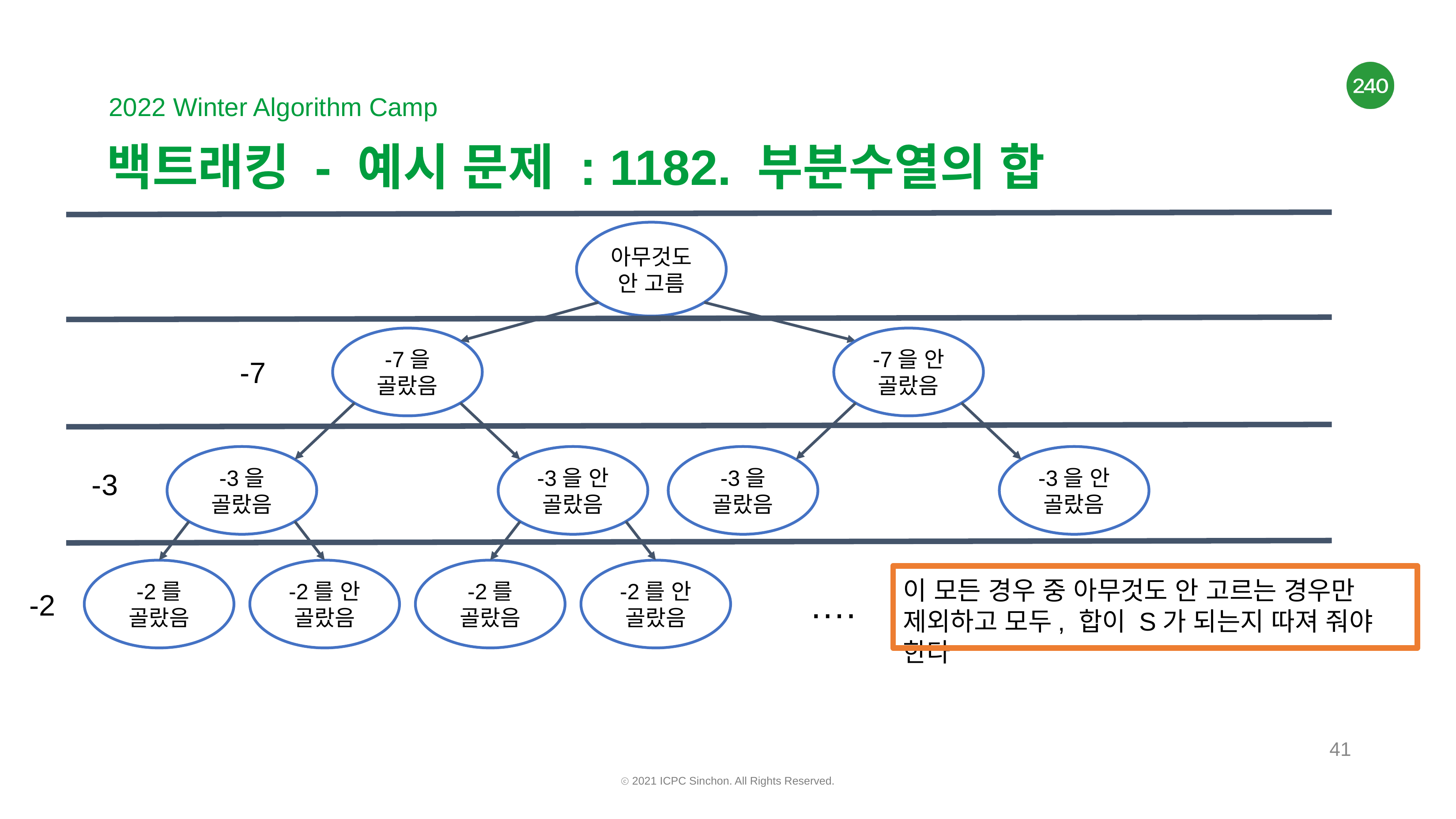

# 백트래킹 - 예시 문제 : 1182. 부분수열의 합
아무것도 안 고름
-7을 골랐음
-7을 안 골랐음
-7
-3을 골랐음
-3을 안 골랐음
-3을 골랐음
-3을 안 골랐음
-3
-2를 골랐음
-2를 안 골랐음
-2를 골랐음
-2를 안 골랐음

이 모든 경우 중 아무것도 안 고르는 경우만 제외하고 모두, 합이 S가 되는지 따져 줘야 한다
….
-2
41
ⓒ 2021 ICPC Sinchon. All Rights Reserved.